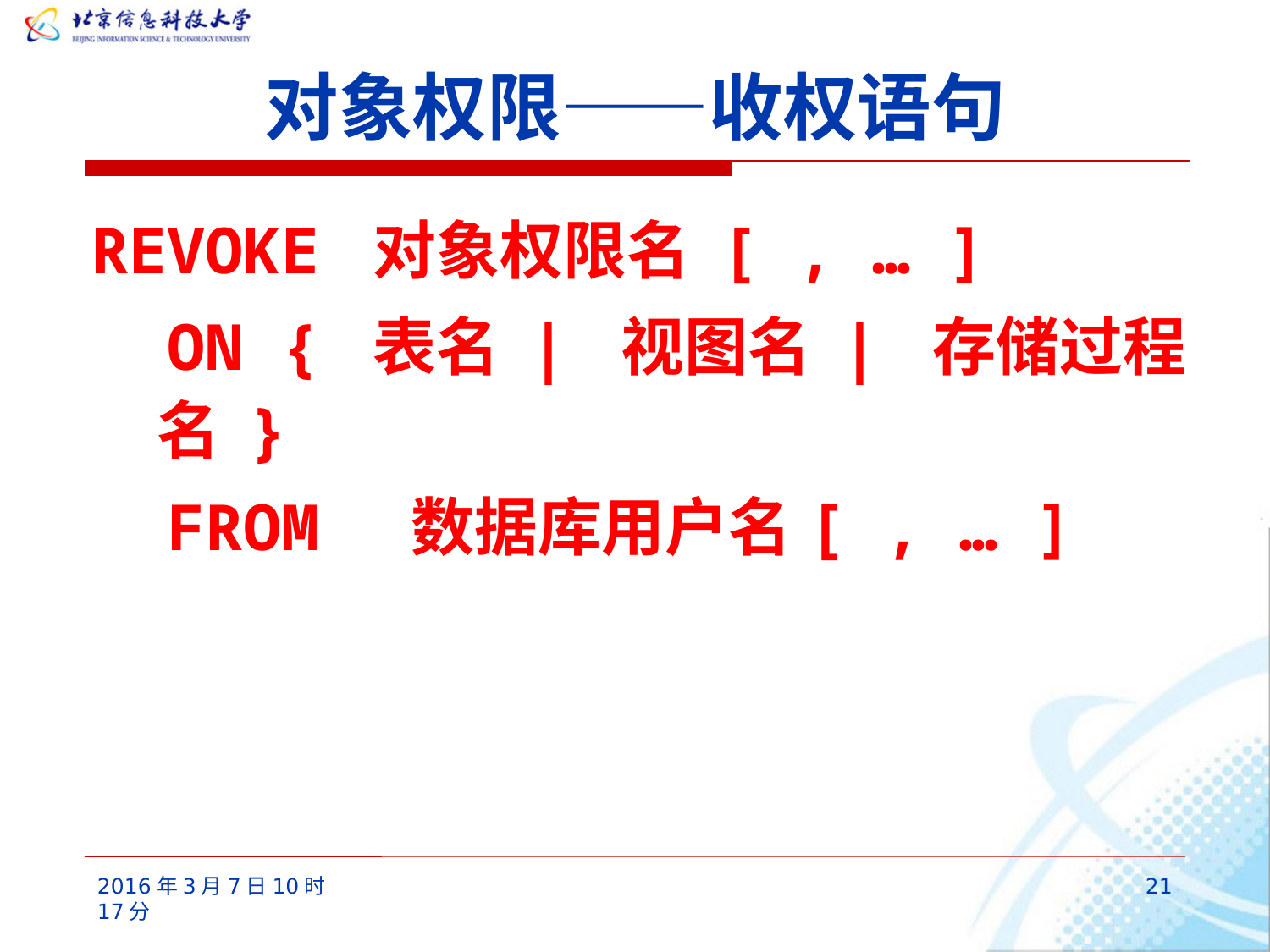

# 对象权限——收权语句
REVOKE 对象权限名 [ , … ]
  ON { 表名 | 视图名 | 存储过程名 }
  FROM  数据库用户名[ , … ]
2016年3月7日10时17分
21